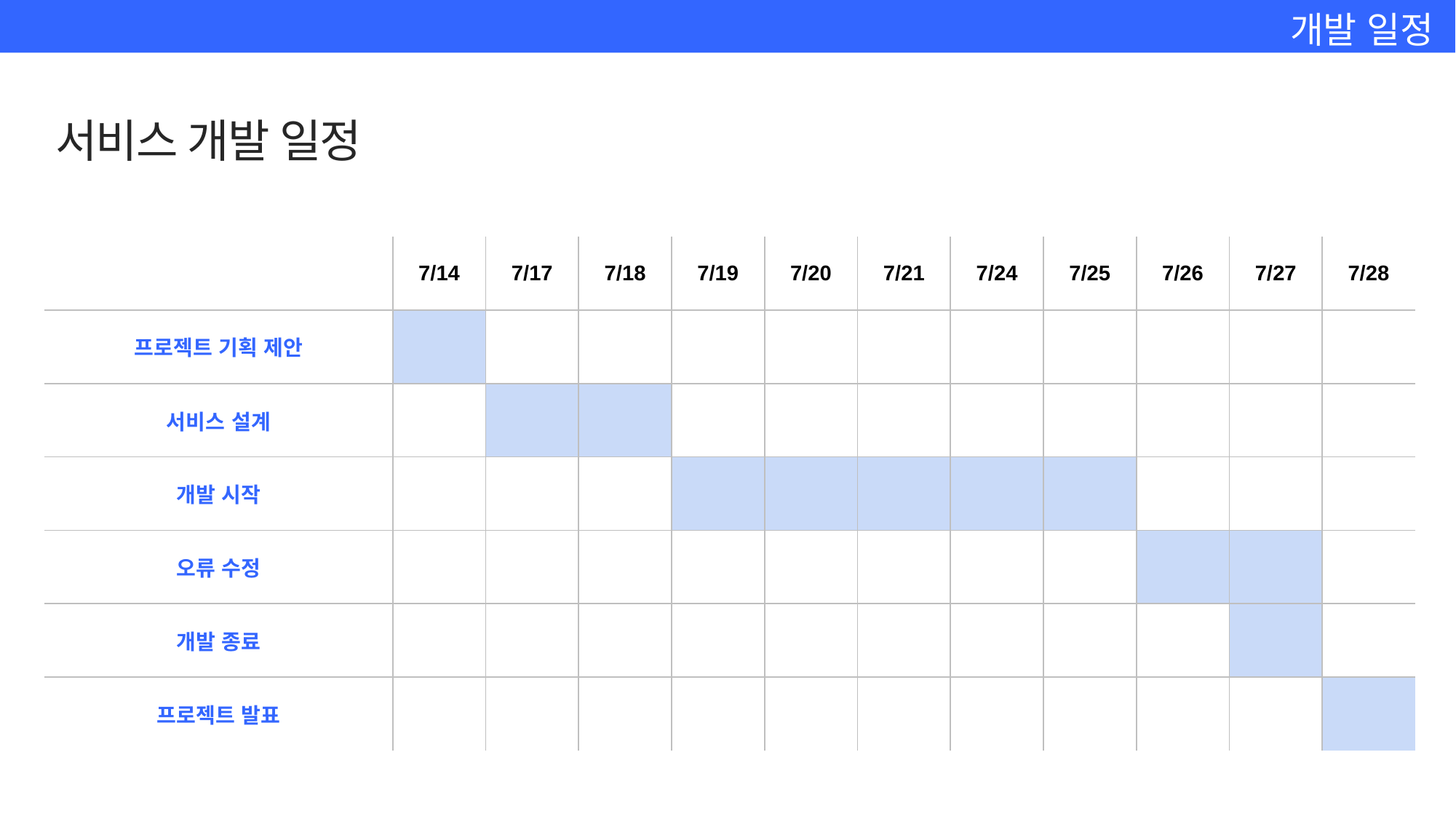

개발 일정
서비스 개발 일정
|  | 7/14 | 7/17 | 7/18 | 7/19 | 7/20 | 7/21 | 7/24 | 7/25 | 7/26 | 7/27 | 7/28 |
| --- | --- | --- | --- | --- | --- | --- | --- | --- | --- | --- | --- |
| 프로젝트 기획 제안 |  |  |  |  |  |  |  |  |  |  |  |
| 서비스 설계 |  |  |  |  |  |  |  |  |  |  |  |
| 개발 시작 |  |  |  |  |  |  |  |  |  |  |  |
| 오류 수정 |  |  |  |  |  |  |  |  |  |  |  |
| 개발 종료 |  |  |  |  |  |  |  |  |  |  |  |
| 프로젝트 발표 |  |  |  |  |  |  |  |  |  |  |  |